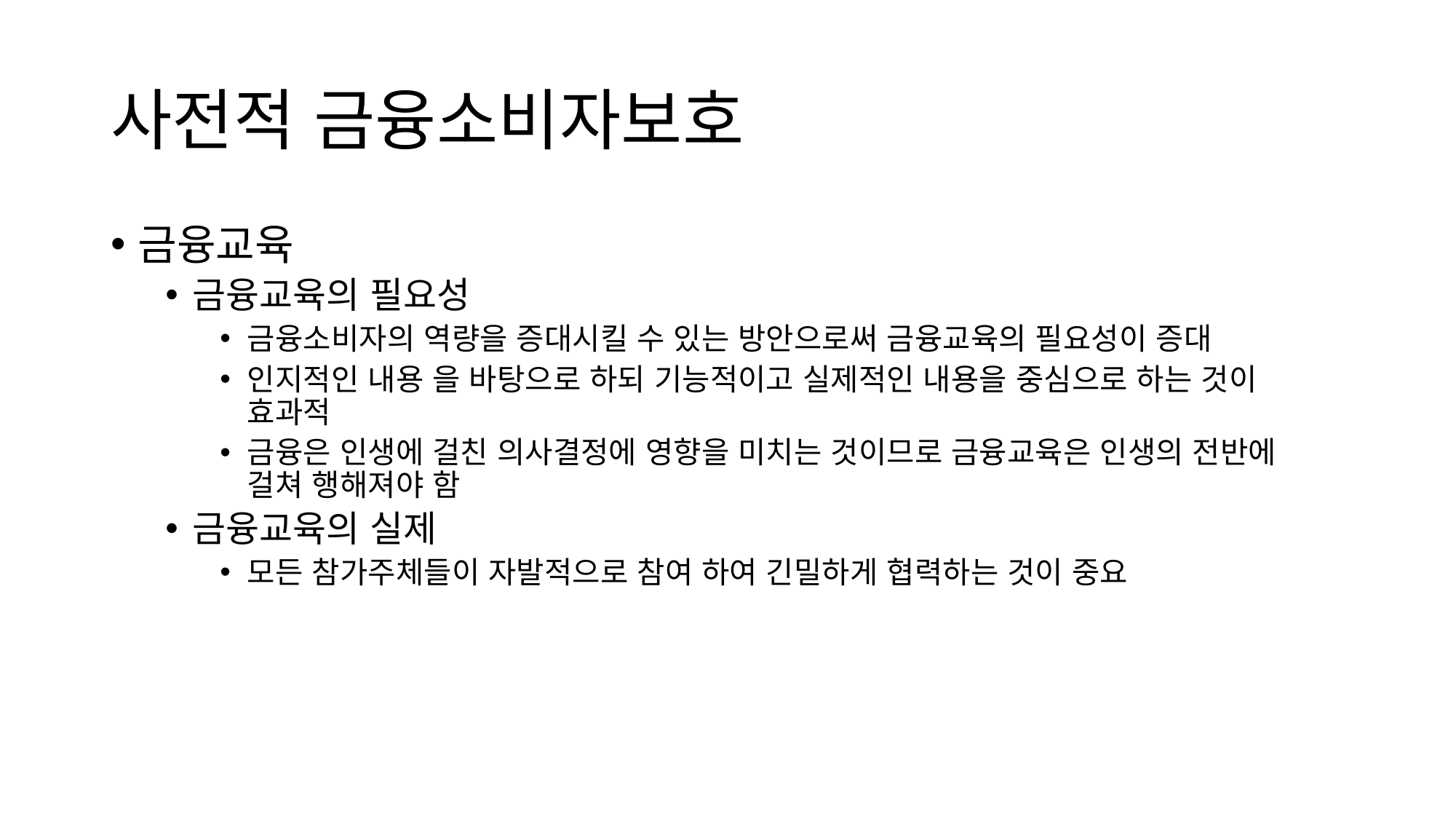

# 사전적 금융소비자보호
금융교육
금융교육의 필요성
금융소비자의 역량을 증대시킬 수 있는 방안으로써 금융교육의 필요성이 증대
인지적인 내용 을 바탕으로 하되 기능적이고 실제적인 내용을 중심으로 하는 것이 효과적
금융은 인생에 걸친 의사결정에 영향을 미치는 것이므로 금융교육은 인생의 전반에 걸쳐 행해져야 함
금융교육의 실제
모든 참가주체들이 자발적으로 참여 하여 긴밀하게 협력하는 것이 중요